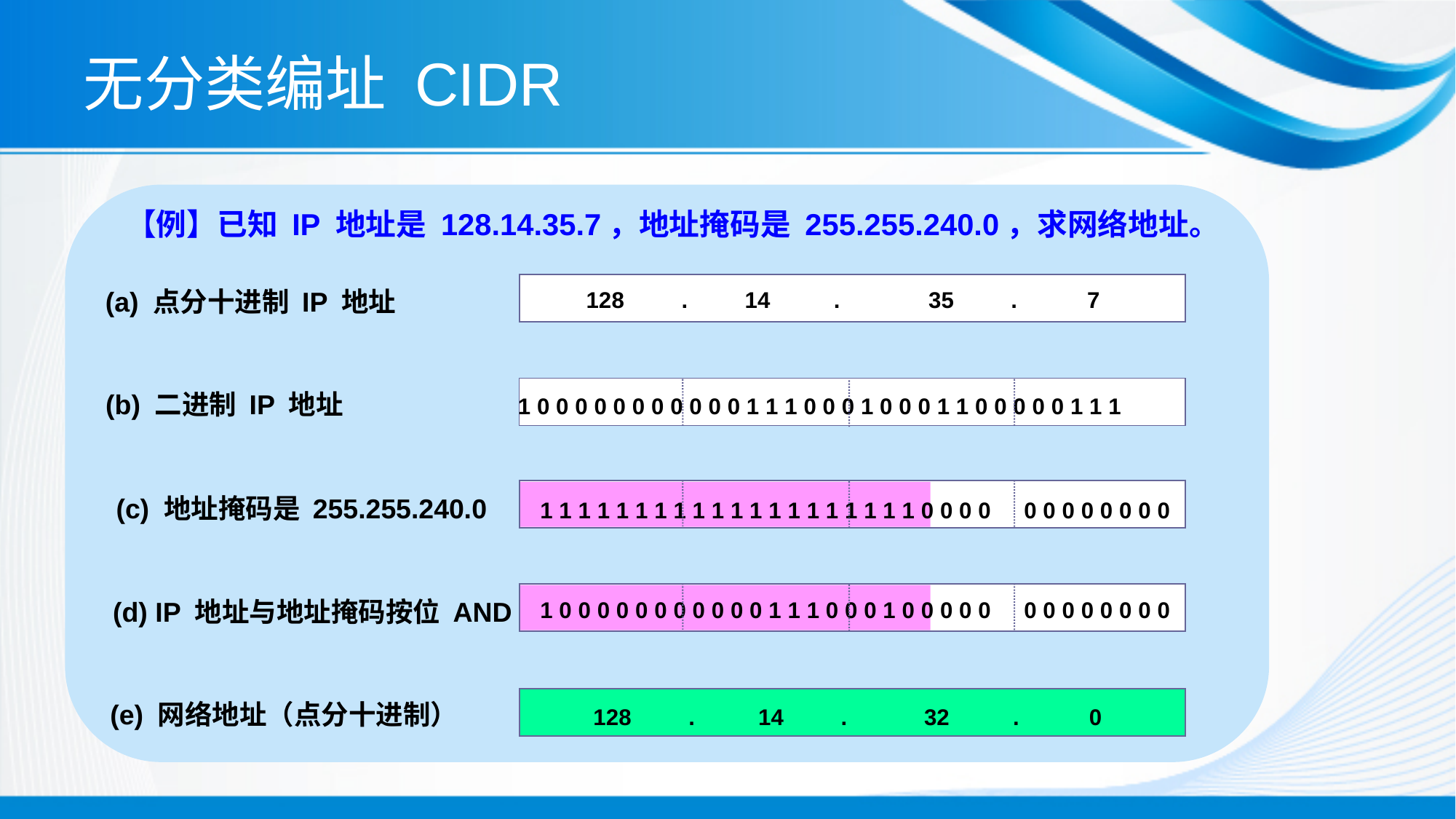

# 无分类编址 CIDR

【例】已知 IP 地址是 128.14.35.7，地址掩码是 255.255.240.0，求网络地址。

(a) 点分十进制 IP 地址
128         .         14          .
       35         .           7

(b) 二进制 IP 地址
1 0 0 0 0 0 0 0 0 0 0 0 1 1 1 0 0 0 1 0 0 0 1 1 0 0 0 0 0 1 1 1

(c) 地址掩码是 255.255.240.0
1 1 1 1 1 1 1 1 1 1 1 1 1 1 1 1 1 1 1 1 0 0 0 0
0 0 0 0 0 0 0 0

(d) IP 地址与地址掩码按位 AND
1 0 0 0 0 0 0 0 0 0 0 0 1 1 1 0 0 0 1 0 0 0 0 0
0 0 0 0 0 0 0 0

(e) 网络地址（点分十进制）
128         .          14         .
      32          .           0